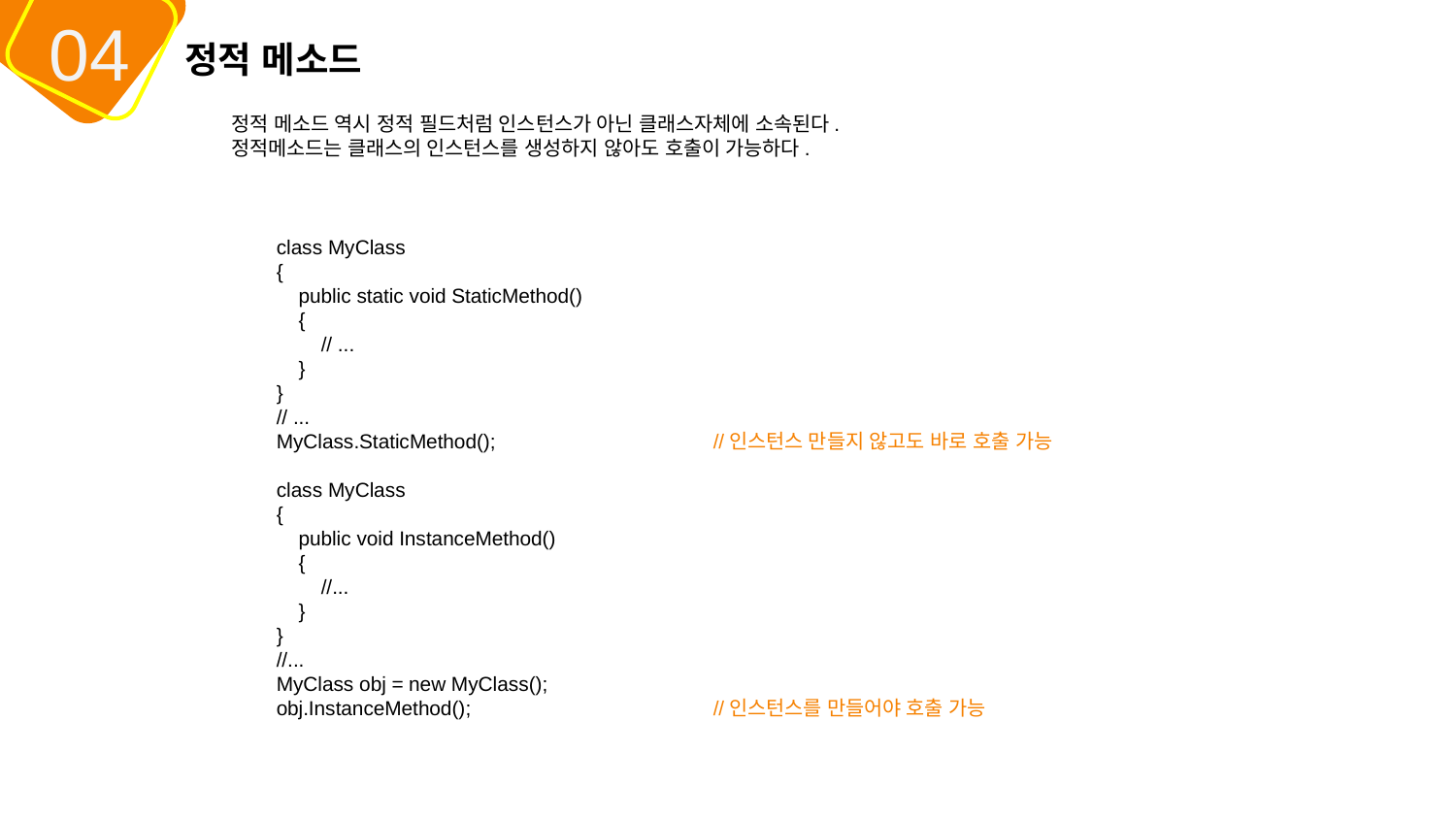

04
정적 메소드
정적 메소드 역시 정적 필드처럼 인스턴스가 아닌 클래스자체에 소속된다.
정적메소드는 클래스의 인스턴스를 생성하지 않아도 호출이 가능하다.
class MyClass
{
    public static void StaticMethod()
    {
        // ...
    }
}
// ...
MyClass.StaticMethod();		//인스턴스 만들지 않고도 바로 호출 가능

class MyClass
{
    public void InstanceMethod()
    {
        //...
    }
}
//...
MyClass obj = new MyClass();
obj.InstanceMethod();		//인스턴스를 만들어야 호출 가능
보통 객체 내부의 데이터를 이용해야 하는 경우에는 인스턴스 메소드를 선언하고, 내부 데이터를 이용할 일이 없는 경우에는 별도의 인스턴스 생성 없이 호출할 수 있도록 메소드를 정적을 선언한다.